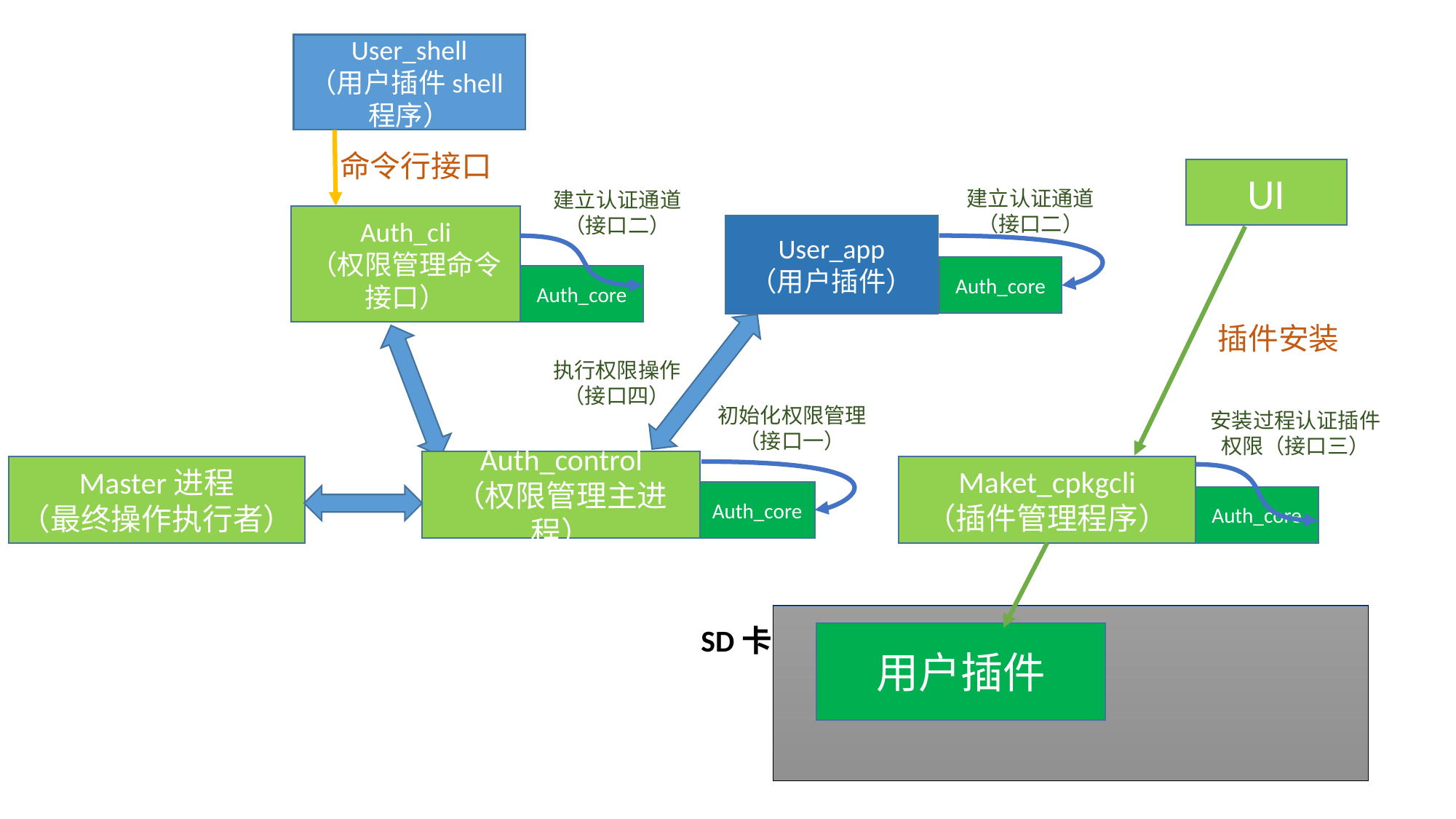

User_shell
（用户插件shell程序）
命令行接口
UI
建立认证通道（接口二）
User_app
（用户插件）
Auth_core
建立认证通道（接口二）
Auth_cli
（权限管理命令接口）
Auth_core
插件安装
执行权限操作（接口四）

初始化权限管理（接口一）
Auth_control
（权限管理主进程）
Auth_core
安装过程认证插件权限（接口三）
Maket_cpkgcli
（插件管理程序）
Auth_core
Master进程
（最终操作执行者）

SD卡
用户插件